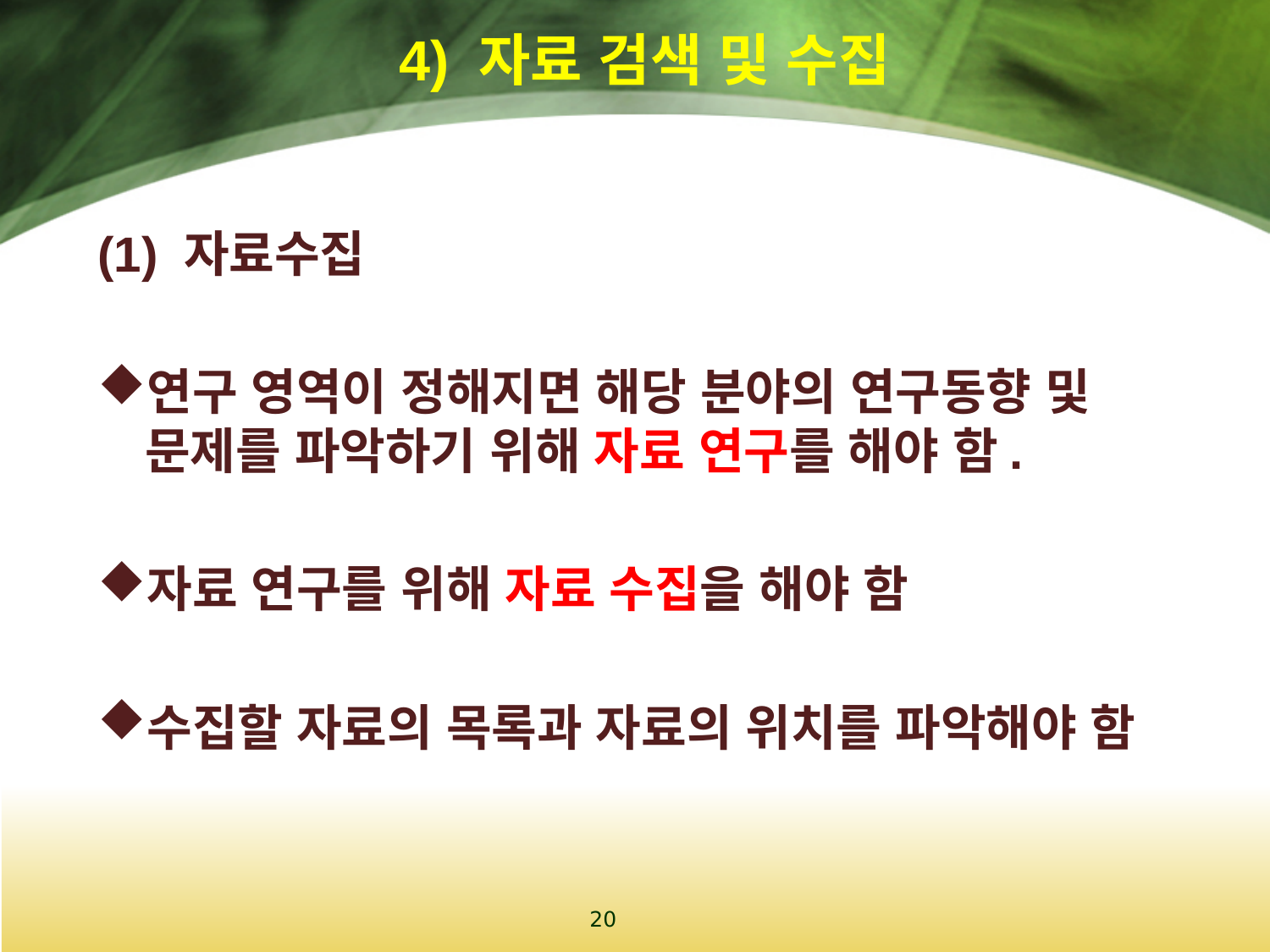

# 4) 자료 검색 및 수집
(1) 자료수집

연구 영역이 정해지면 해당 분야의 연구동향 및 문제를 파악하기 위해 자료 연구를 해야 함.

자료 연구를 위해 자료 수집을 해야 함

수집할 자료의 목록과 자료의 위치를 파악해야 함

20